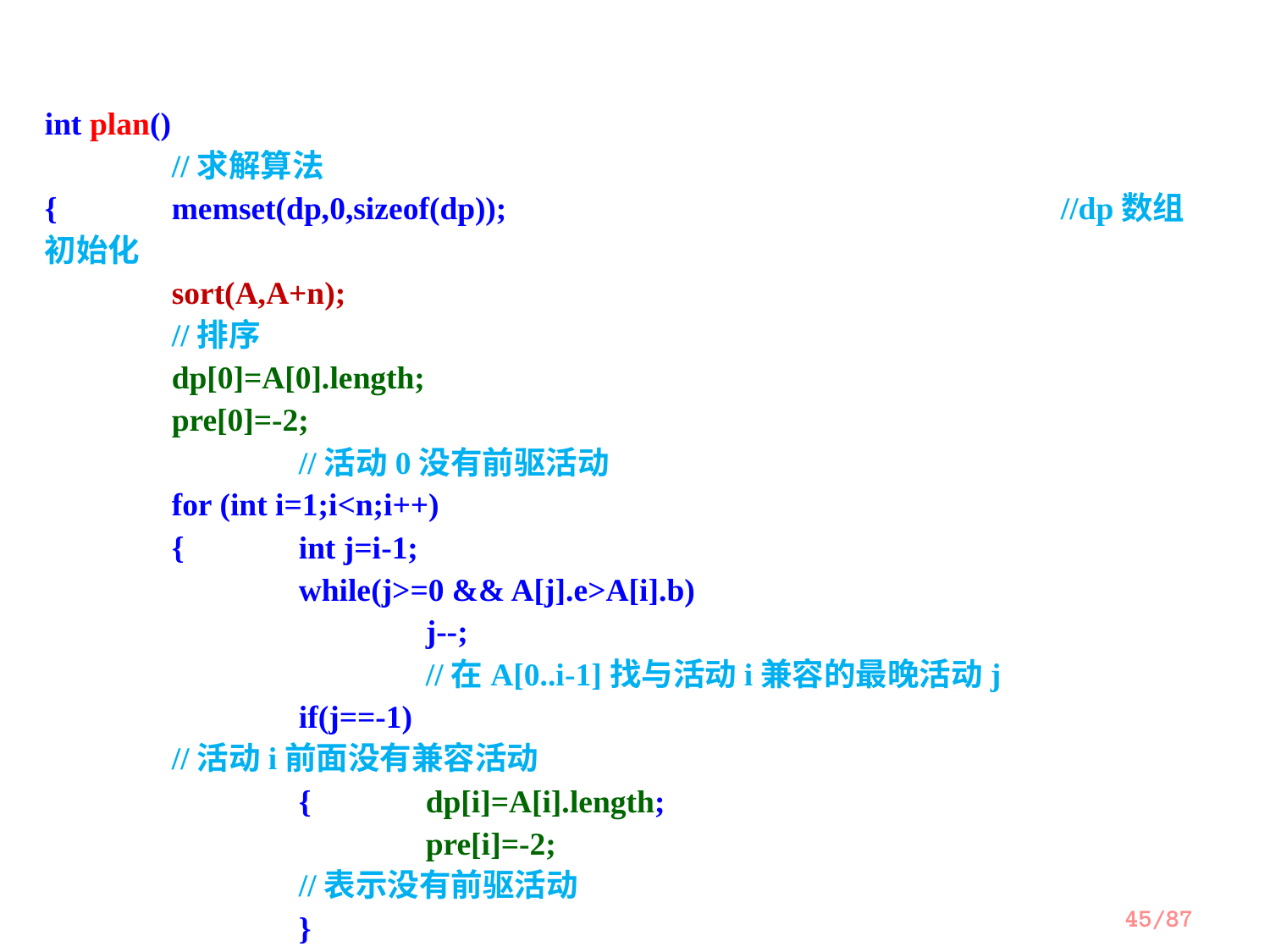

int plan()										//求解算法
{	memset(dp,0,sizeof(dp));					//dp数组初始化
	sort(A,A+n);								//排序
	dp[0]=A[0].length;
	pre[0]=-2;									//活动0没有前驱活动
	for (int i=1;i<n;i++)
	{	int j=i-1;
		while(j>=0 && A[j].e>A[i].b)
			j--;									//在A[0..i-1]找与活动i兼容的最晚活动j
		if(j==-1)								//活动i前面没有兼容活动
		{	dp[i]=A[i].length;
			pre[i]=-2;							//表示没有前驱活动
		}
45/87